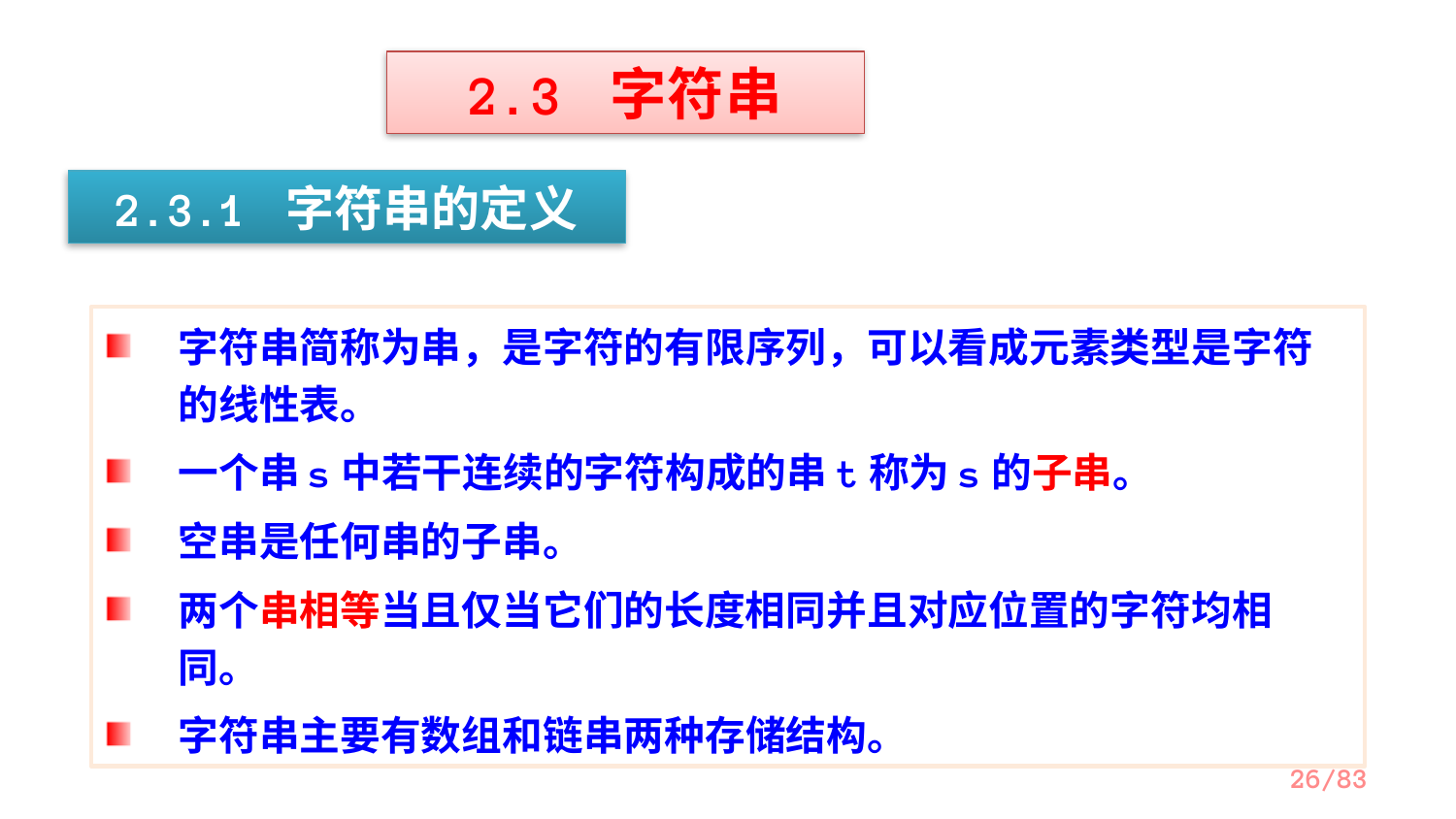

2.3 字符串
2.3.1 字符串的定义
字符串简称为串，是字符的有限序列，可以看成元素类型是字符的线性表。
一个串s中若干连续的字符构成的串t称为s的子串。
空串是任何串的子串。
两个串相等当且仅当它们的长度相同并且对应位置的字符均相同。
字符串主要有数组和链串两种存储结构。
26/83